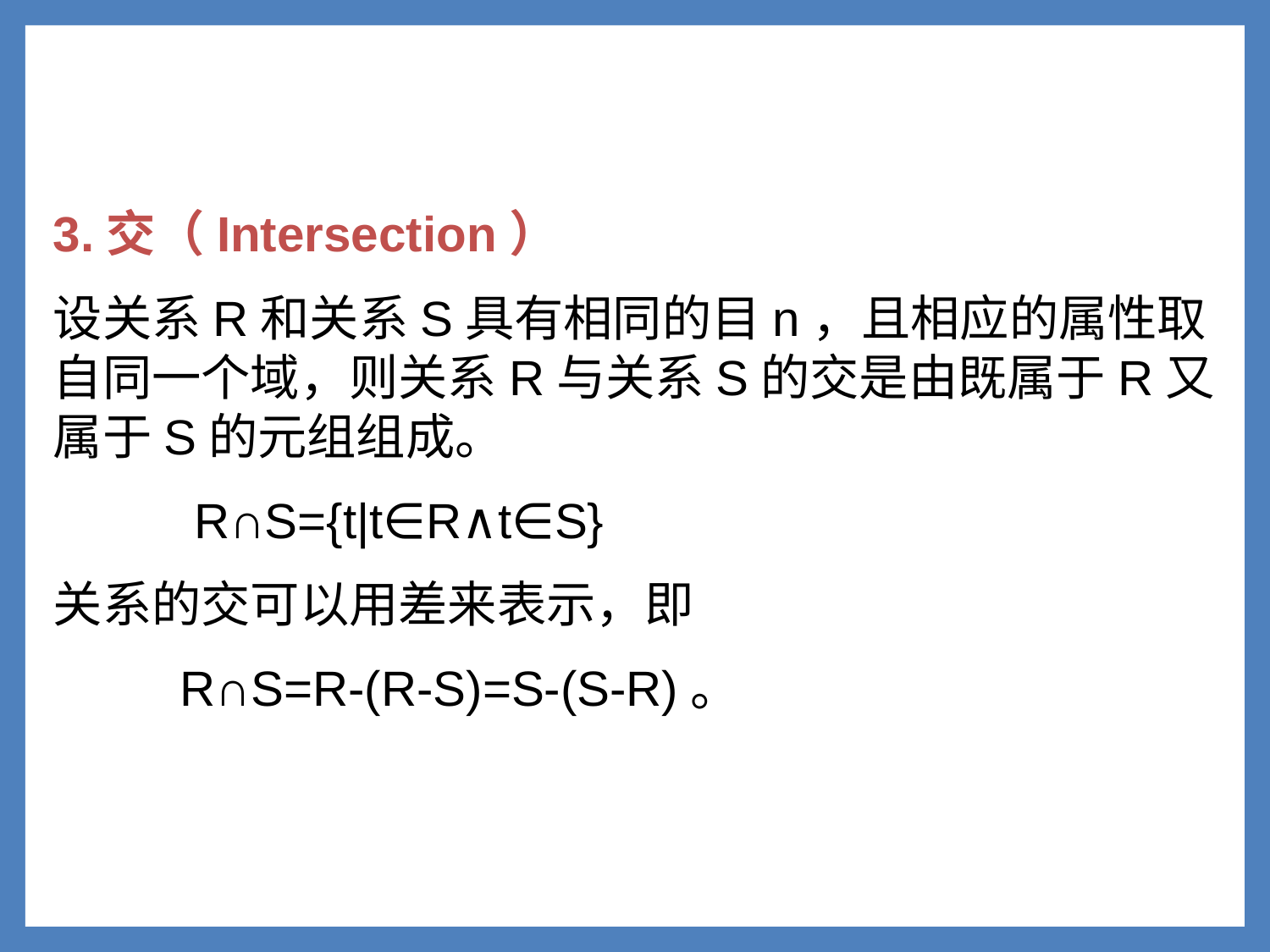

3.交（Intersection）
设关系R和关系S具有相同的目n，且相应的属性取自同一个域，则关系R与关系S的交是由既属于R又属于S的元组组成。
	 R∩S={t|t∈R∧t∈S}
关系的交可以用差来表示，即
	R∩S=R-(R-S)=S-(S-R)。
1